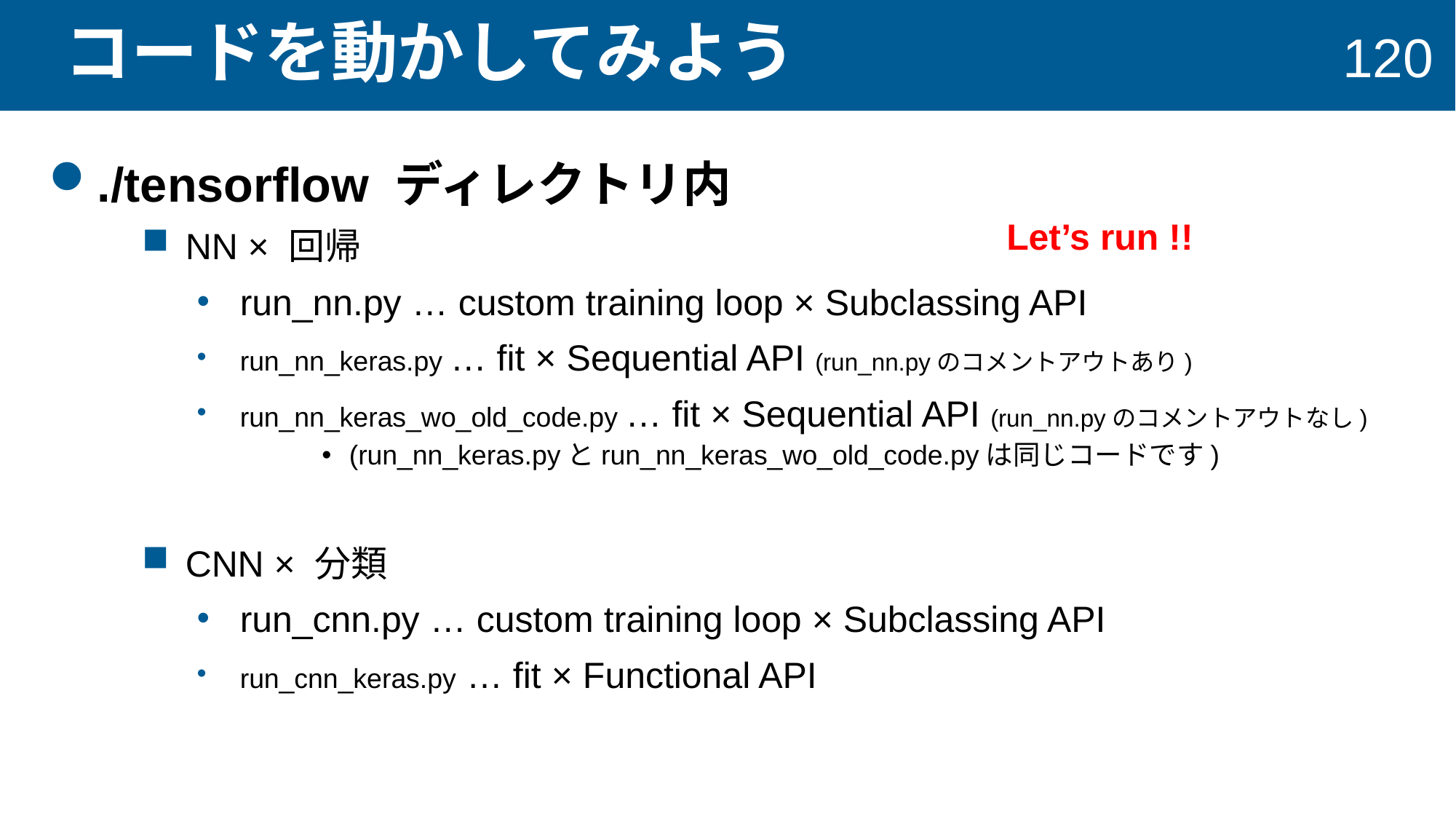

# コードを動かしてみよう
120
./tensorflow ディレクトリ内
NN × 回帰
run_nn.py … custom training loop × Subclassing API
run_nn_keras.py … fit × Sequential API (run_nn.pyのコメントアウトあり)
run_nn_keras_wo_old_code.py … fit × Sequential API (run_nn.pyのコメントアウトなし)
(run_nn_keras.pyとrun_nn_keras_wo_old_code.pyは同じコードです)

CNN × 分類
run_cnn.py … custom training loop × Subclassing API
run_cnn_keras.py … fit × Functional API
Let’s run !!